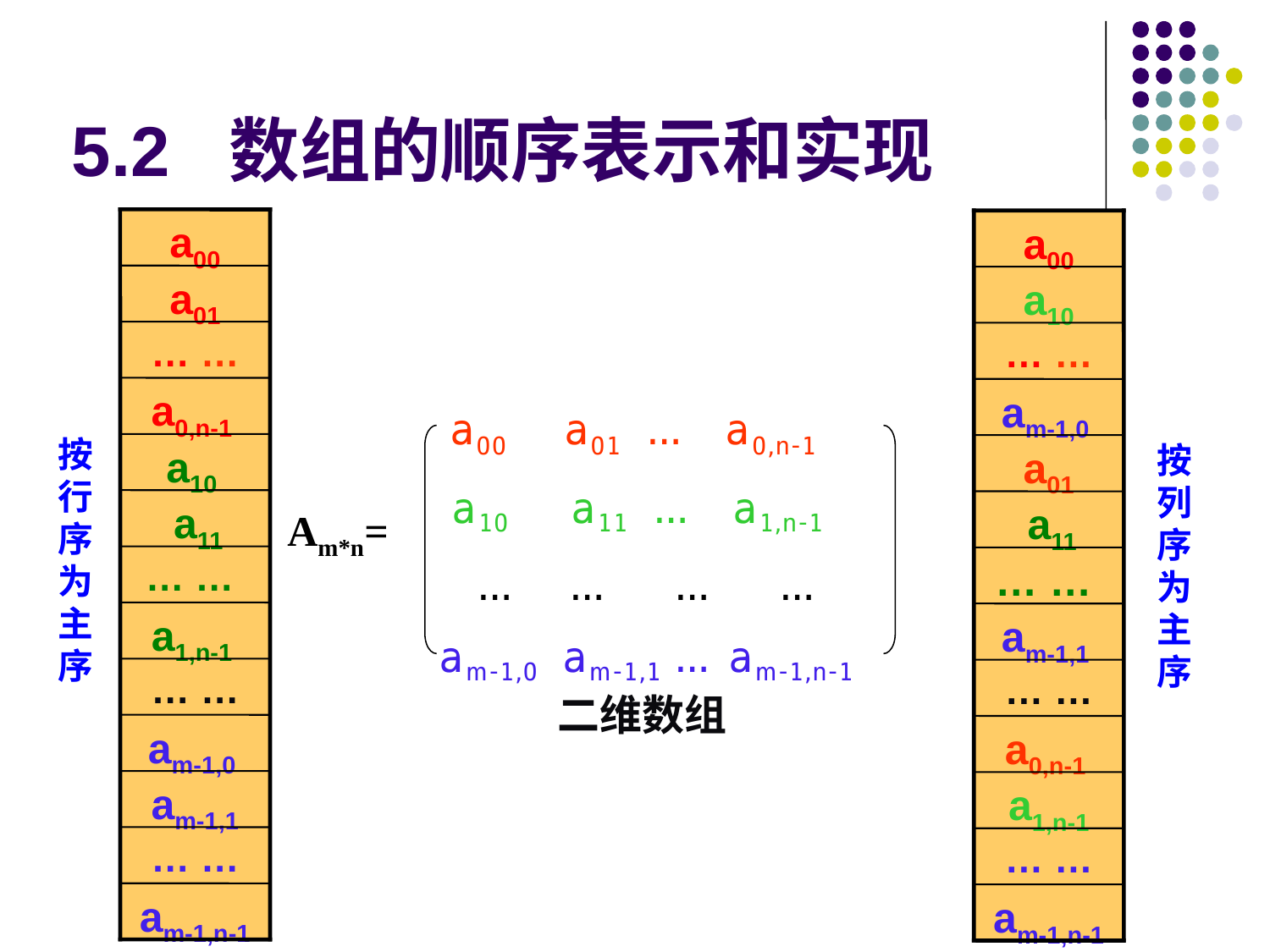

# 5.2 数组的顺序表示和实现
a00

a01

… …

a0,n-1

a10

 a11

… …

a1,n-1

… …

am-1,0

am-1,1

 … …

am-1,n-1

按
行
序
为
主
序
a00

a10

… …

am-1,0

a01

 a11

… …

am-1,1

… …

a0,n-1

a1,n-1

 … …

am-1,n-1

按
列
序
为
主
序
 a00        a01  …   a0,n-1
 a10     a11  …   a1,n-1
   …    …     …     …
am-1,0  am-1,1 … am-1,n-1

Am*n=
二维数组